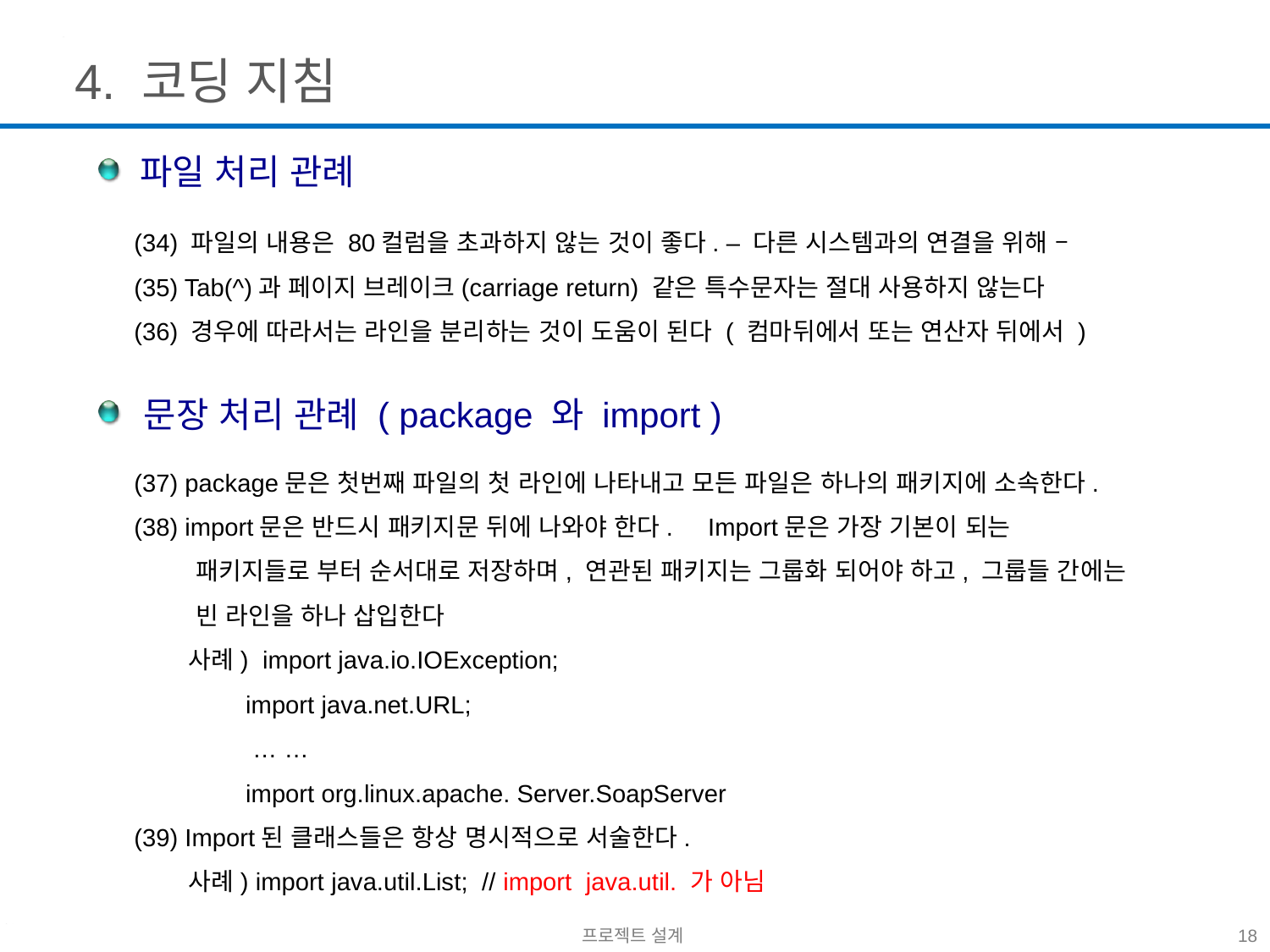

4. 코딩 지침
 파일 처리 관례
(34) 파일의 내용은 80컬럼을 초과하지 않는 것이 좋다. – 다른 시스템과의 연결을 위해 –
(35) Tab(^)과 페이지 브레이크(carriage return) 같은 특수문자는 절대 사용하지 않는다
(36) 경우에 따라서는 라인을 분리하는 것이 도움이 된다 ( 컴마뒤에서 또는 연산자 뒤에서 )
 문장 처리 관례 ( package 와 import )
(37) package문은 첫번째 파일의 첫 라인에 나타내고 모든 파일은 하나의 패키지에 소속한다.
(38) import문은 반드시 패키지문 뒤에 나와야 한다.     Import문은 가장 기본이 되는
        패키지들로 부터 순서대로 저장하며, 연관된 패키지는 그룹화 되어야 하고, 그룹들 간에는
        빈 라인을 하나 삽입한다
       사례)  import java.io.IOException;
                import java.net.URL;
                 … …
                import org.linux.apache. Server.SoapServer
(39) Import된 클래스들은 항상 명시적으로 서술한다.
       사례) import java.util.List;  // import  java.util. 가 아님